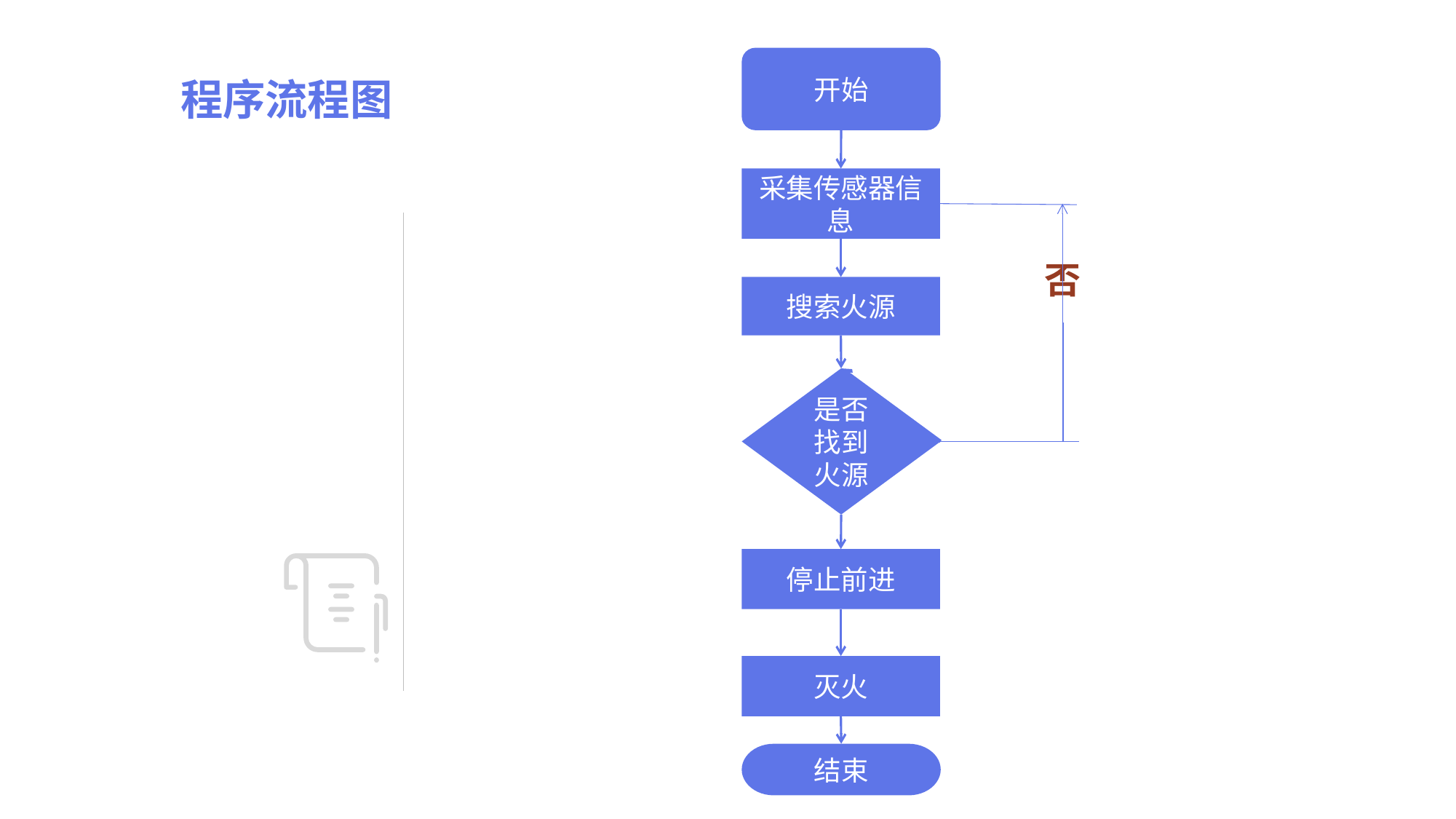

开始
程序流程图
采集传感器信息
否
搜索火源
是否找到火源
停止前进

灭火
结束